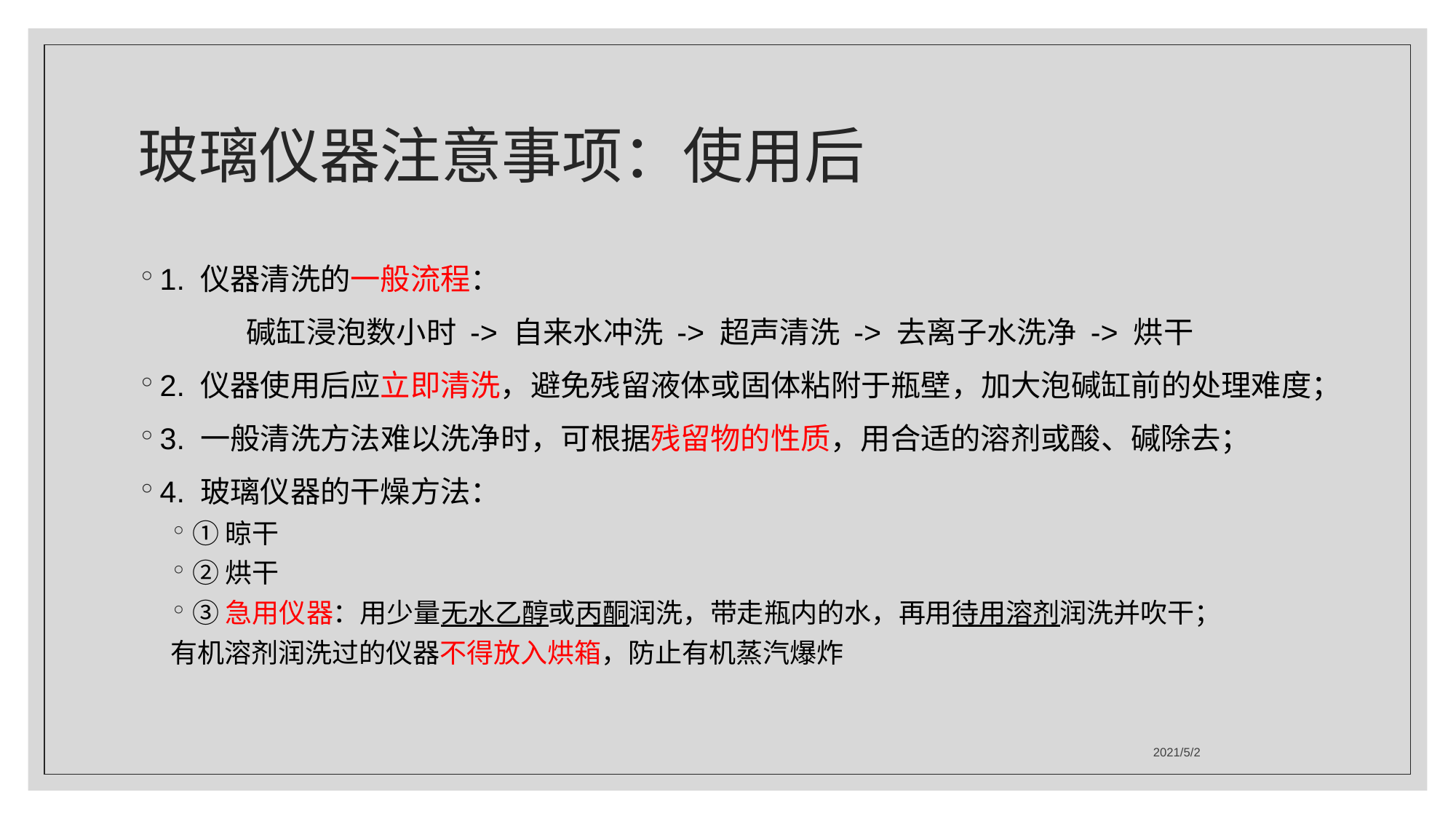

# 玻璃仪器注意事项：使用后
1. 仪器清洗的一般流程：
	碱缸浸泡数小时 -> 自来水冲洗 -> 超声清洗 -> 去离子水洗净 -> 烘干
2. 仪器使用后应立即清洗，避免残留液体或固体粘附于瓶壁，加大泡碱缸前的处理难度；
3. 一般清洗方法难以洗净时，可根据残留物的性质，用合适的溶剂或酸、碱除去；
4. 玻璃仪器的干燥方法：
①晾干
②烘干
③急用仪器：用少量无水乙醇或丙酮润洗，带走瓶内的水，再用待用溶剂润洗并吹干；
		有机溶剂润洗过的仪器不得放入烘箱，防止有机蒸汽爆炸
2021/5/2